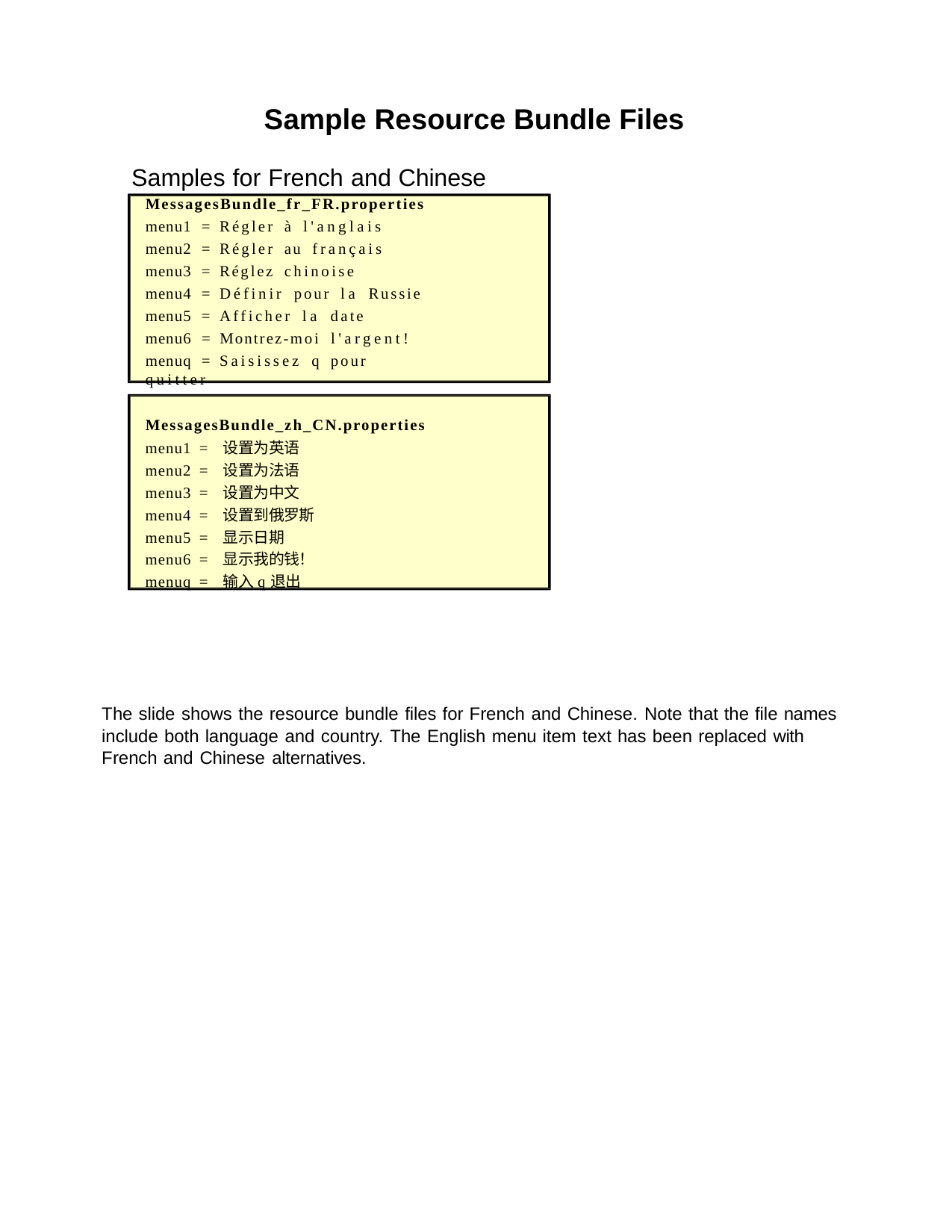

Sample Resource Bundle Files
Samples for French and Chinese
MessagesBundle_fr_FR.properties
menu1 = Régler à l'anglais
menu2 = Régler au français menu3 = Réglez chinoise
menu4 = Définir pour la Russie menu5 = Afficher la date  menu6 = Montrez-moi l'argent!
menuq = Saisissez q pour quitter

MessagesBundle_zh_CN.properties
menu1 = 设置为英语 menu2 = 设置为法语 menu3 = 设置为中文 menu4 = 设置到俄罗斯 menu5 = 显示日期 menu6 = 显示我的钱！ menuq = 输入q退出

The slide shows the resource bundle files for French and Chinese. Note that the file names include both language and country. The English menu item text has been replaced with French and Chinese alternatives.